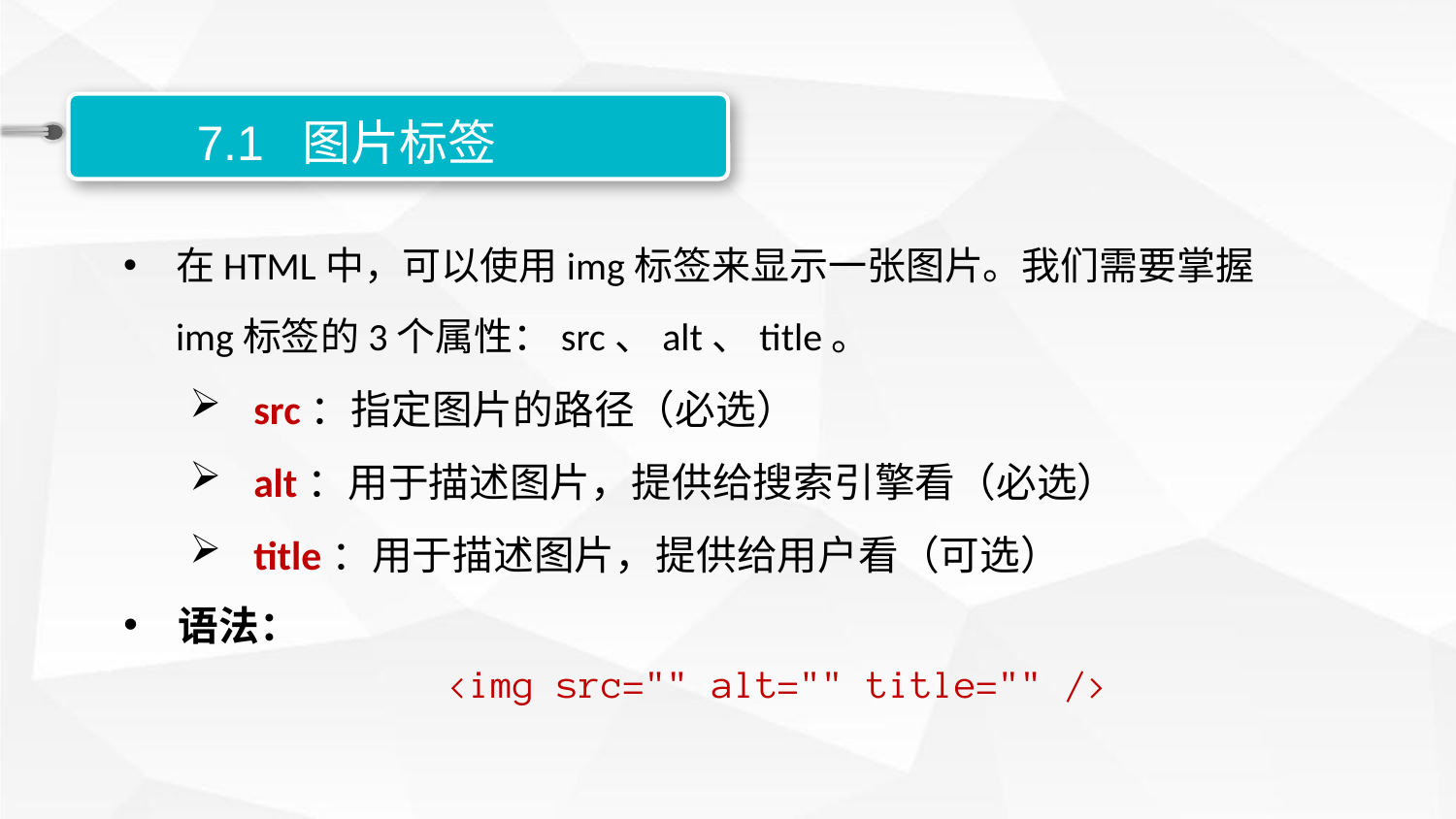

7.1  图片标签

在HTML中，可以使用img标签来显示一张图片。我们需要掌握img标签的3个属性：src、alt、title。
  src：指定图片的路径（必选）
  alt：用于描述图片，提供给搜索引擎看（必选）
  title：用于描述图片，提供给用户看（可选）
语法：
<img src="" alt="" title="" />